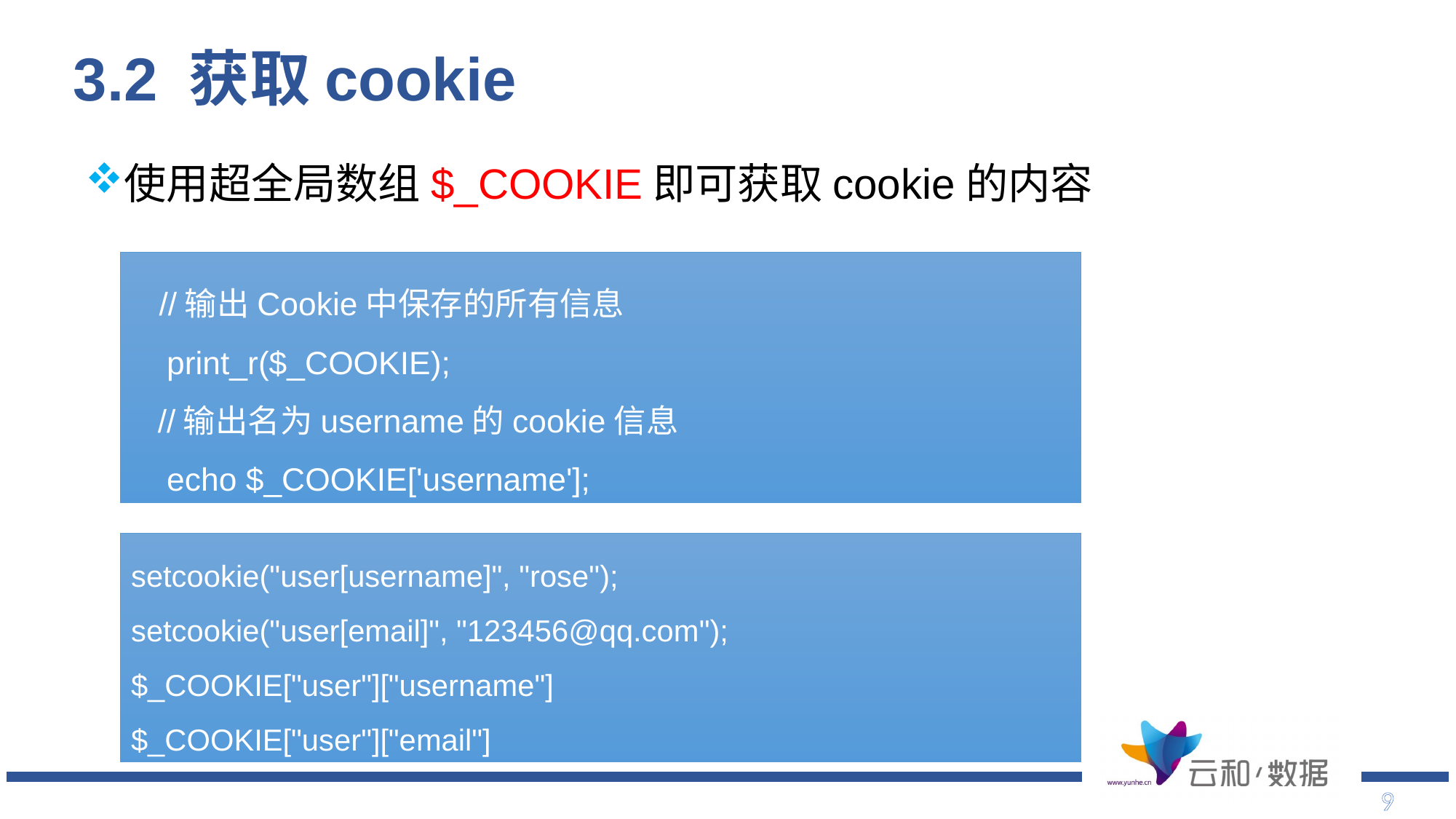

# 3.2 获取cookie
使用超全局数组$_COOKIE即可获取cookie的内容
   //输出Cookie中保存的所有信息
    print_r($_COOKIE);
   //输出名为username的cookie信息
    echo $_COOKIE['username'];
setcookie("user[username]", "rose");
setcookie("user[email]", "123456@qq.com");                  $_COOKIE["user"]["username"]
$_COOKIE["user"]["email"]